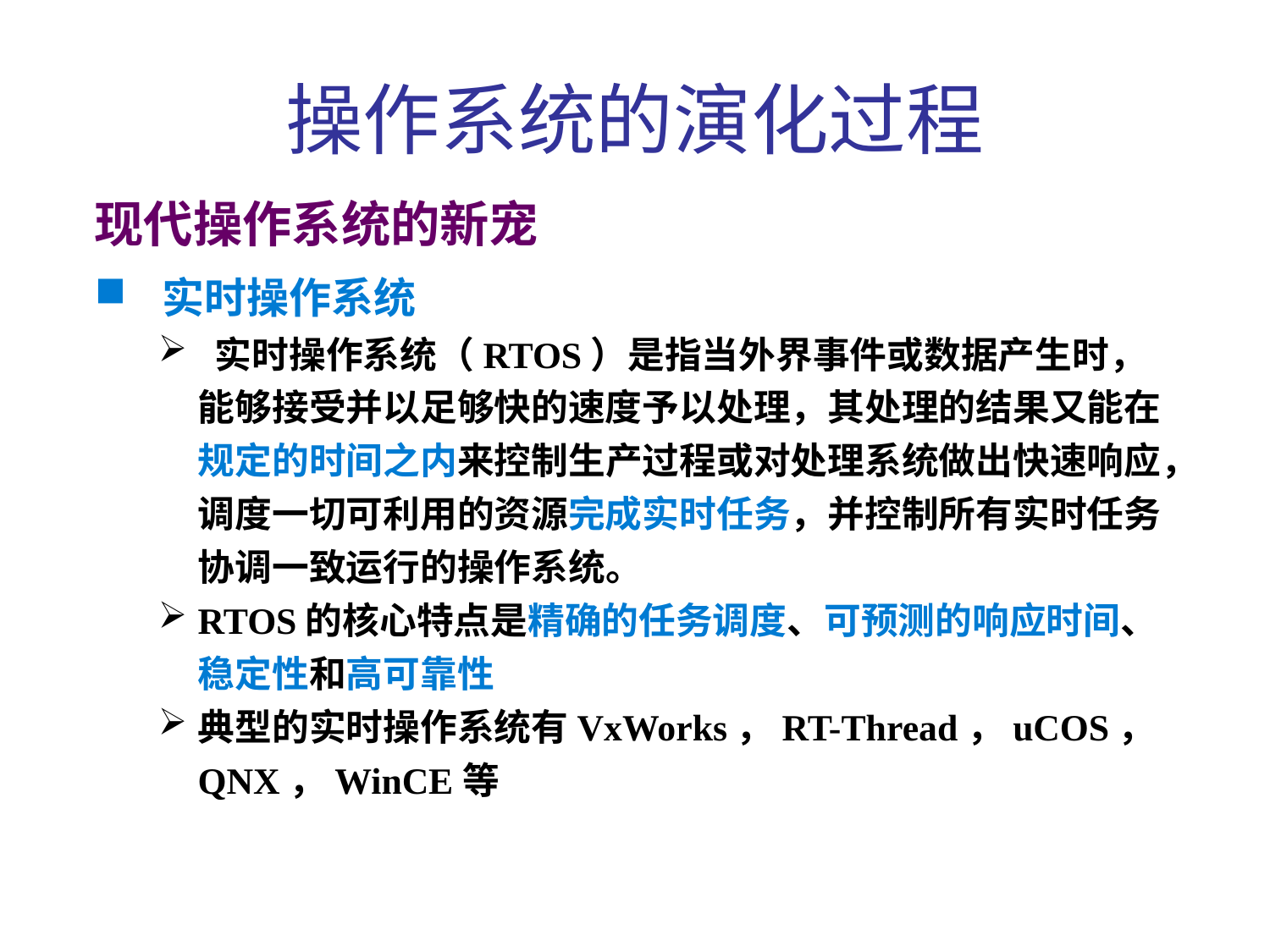

操作系统的演化过程
现代操作系统的新宠
 实时操作系统
 实时操作系统（RTOS）是指当外界事件或数据产生时，能够接受并以足够快的速度予以处理，其处理的结果又能在规定的时间之内来控制生产过程或对处理系统做出快速响应，调度一切可利用的资源完成实时任务，并控制所有实时任务协调一致运行的操作系统。
RTOS的核心特点是精确的任务调度、可预测的响应时间、稳定性和高可靠性
典型的实时操作系统有VxWorks，RT-Thread，uCOS，QNX，WinCE等